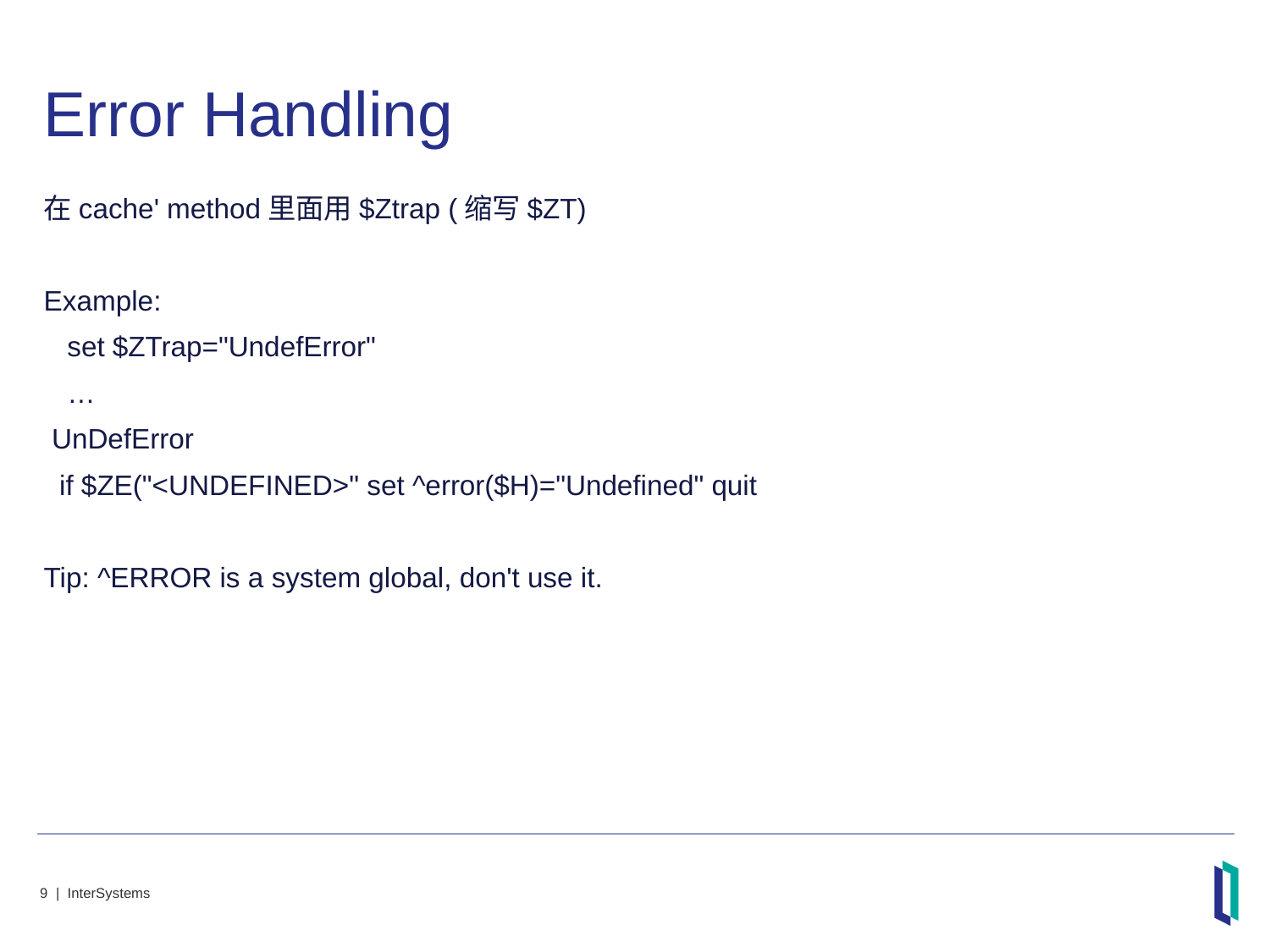

# Error Handling
在cache' method里面用$Ztrap (缩写$ZT)

Example:
   set $ZTrap="UndefError"
   …
 UnDefError
  if $ZE("<UNDEFINED>" set ^error($H)="Undefined" quit

Tip: ^ERROR is a system global, don't use it.